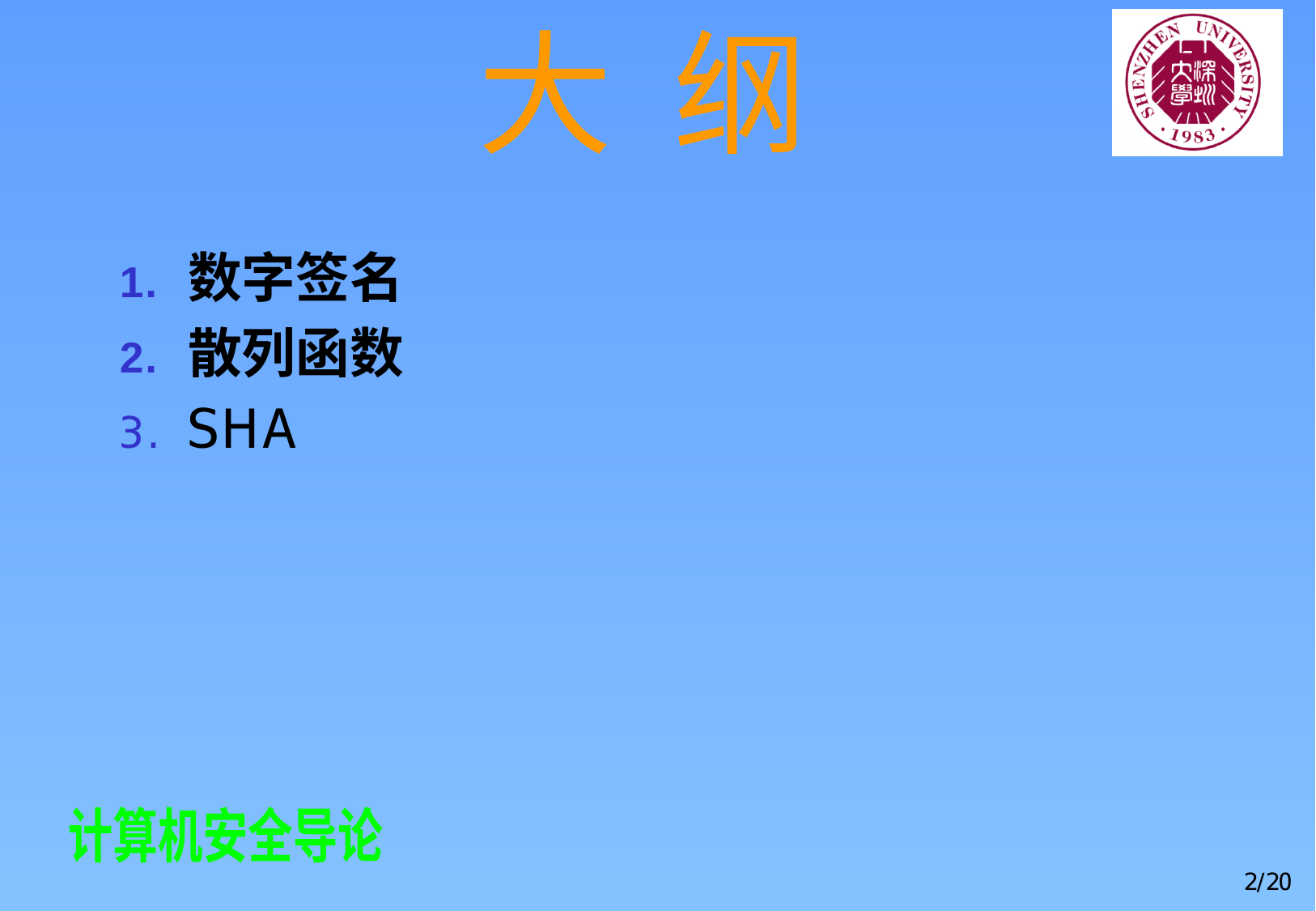

# 大  纲
数字签名
散列函数
SHA

2/20